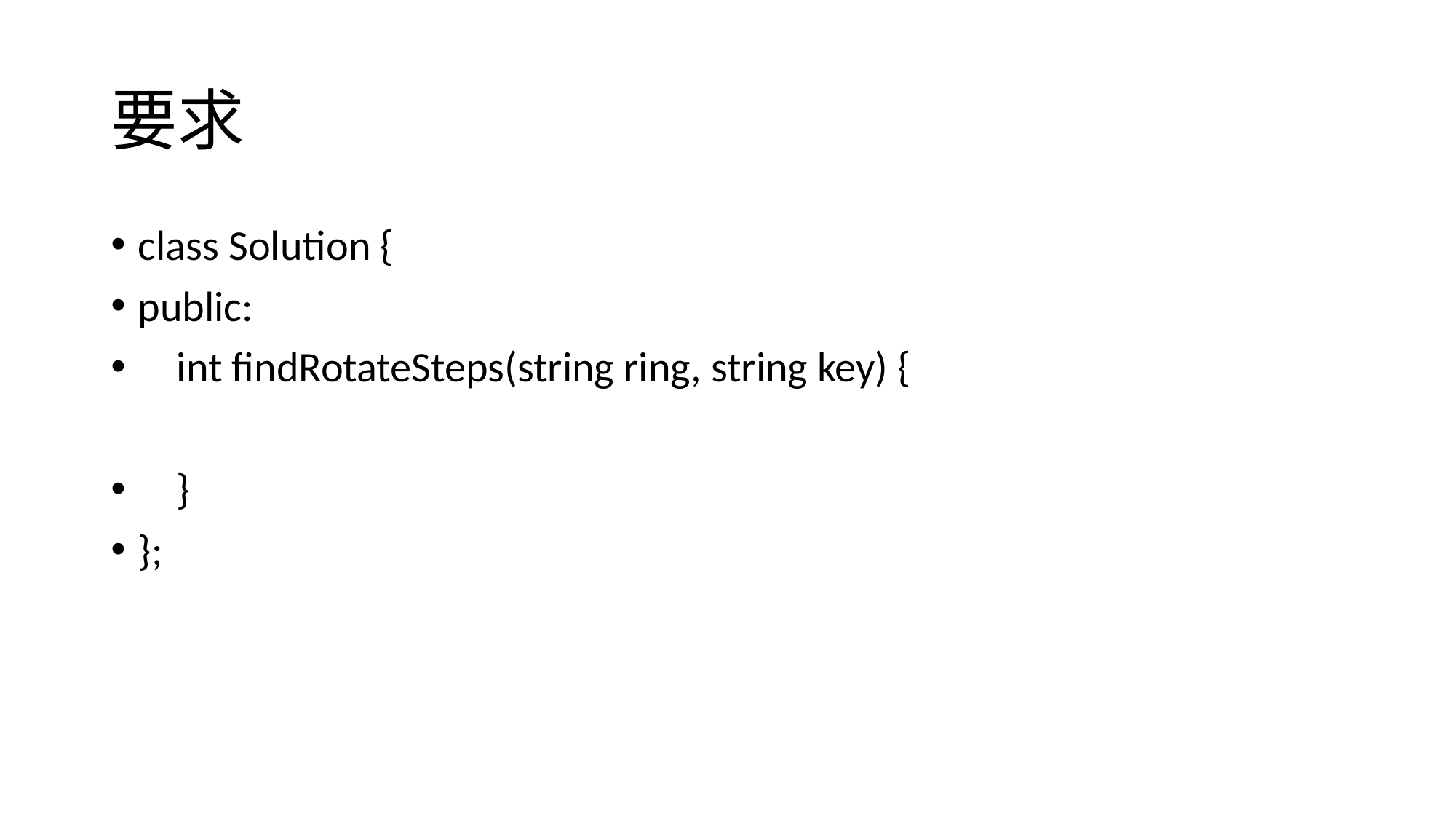

# 要求
class Solution {
public:
    int findRotateSteps(string ring, string key) {

    }
};